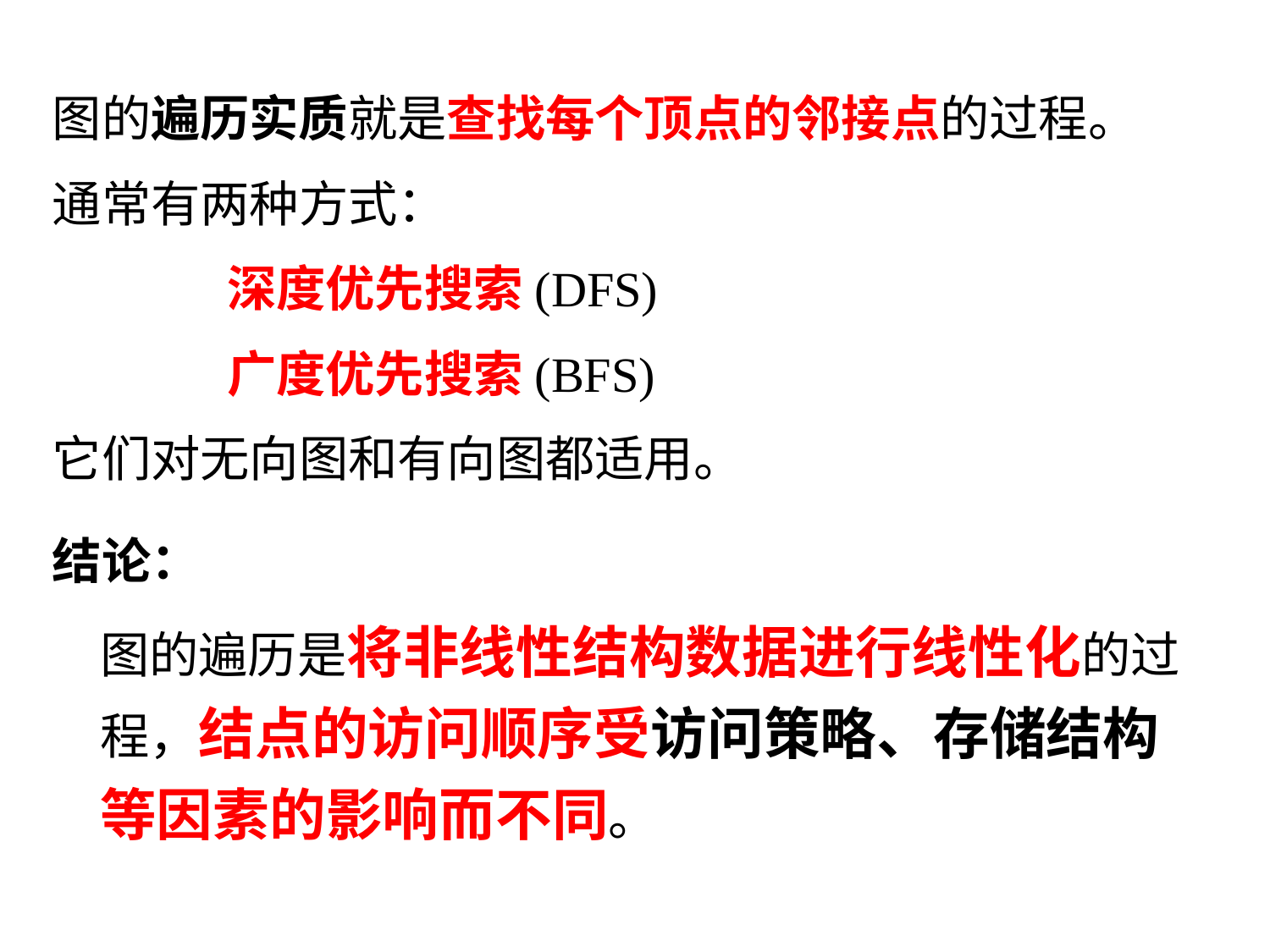

图的遍历实质就是查找每个顶点的邻接点的过程。
通常有两种方式：
		深度优先搜索(DFS)
		广度优先搜索(BFS)
它们对无向图和有向图都适用。
结论：
	图的遍历是将非线性结构数据进行线性化的过程，结点的访问顺序受访问策略、存储结构等因素的影响而不同。